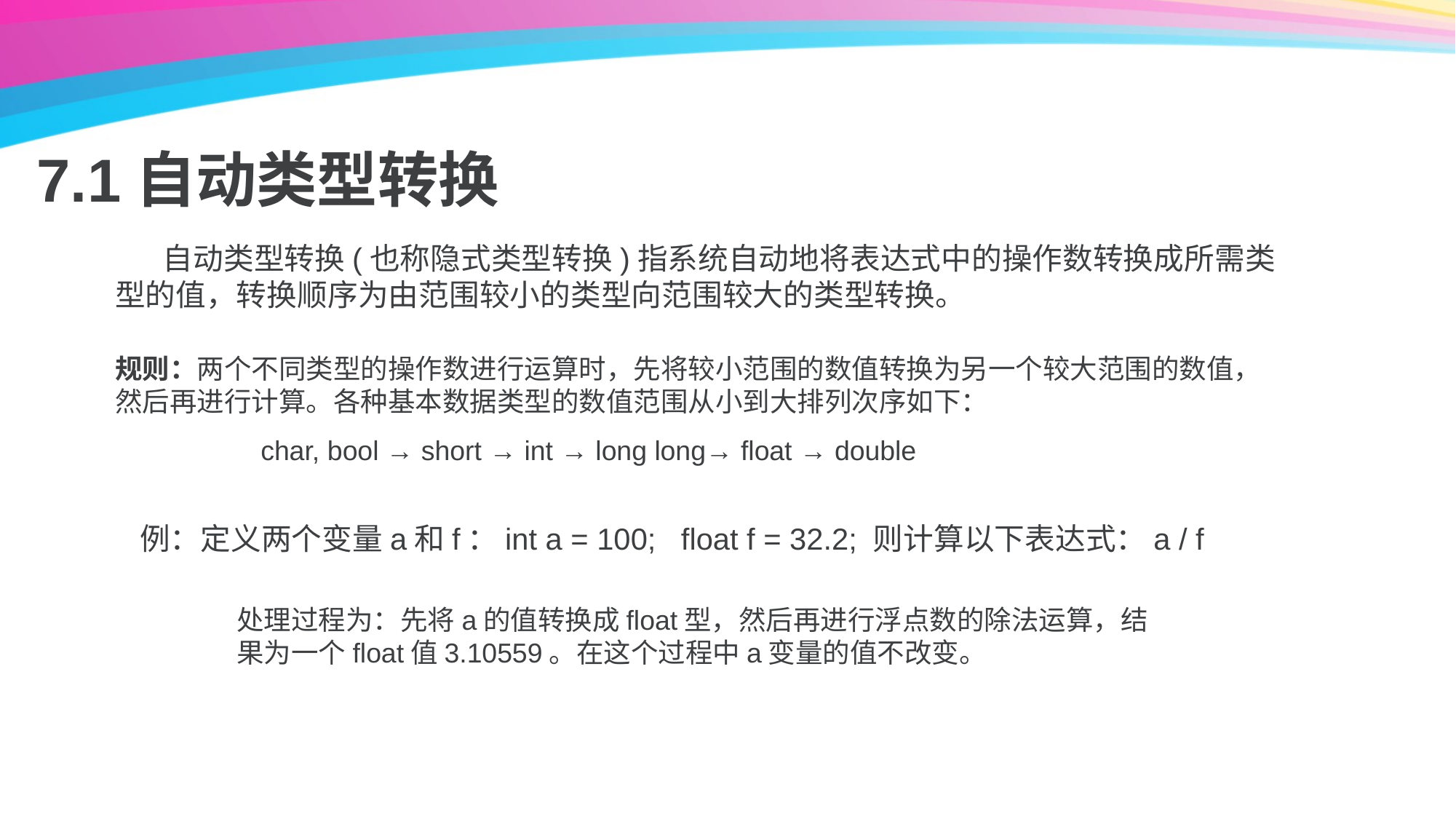

7.1自动类型转换
      自动类型转换(也称隐式类型转换)指系统自动地将表达式中的操作数转换成所需类型的值，转换顺序为由范围较小的类型向范围较大的类型转换。
规则：两个不同类型的操作数进行运算时，先将较小范围的数值转换为另一个较大范围的数值，然后再进行计算。各种基本数据类型的数值范围从小到大排列次序如下：
char, bool → short → int → long long→ float → double
例：定义两个变量a和f：int a = 100;   float f = 32.2; 则计算以下表达式：a / f
处理过程为：先将a的值转换成float型，然后再进行浮点数的除法运算，结果为一个float值3.10559。在这个过程中a变量的值不改变。